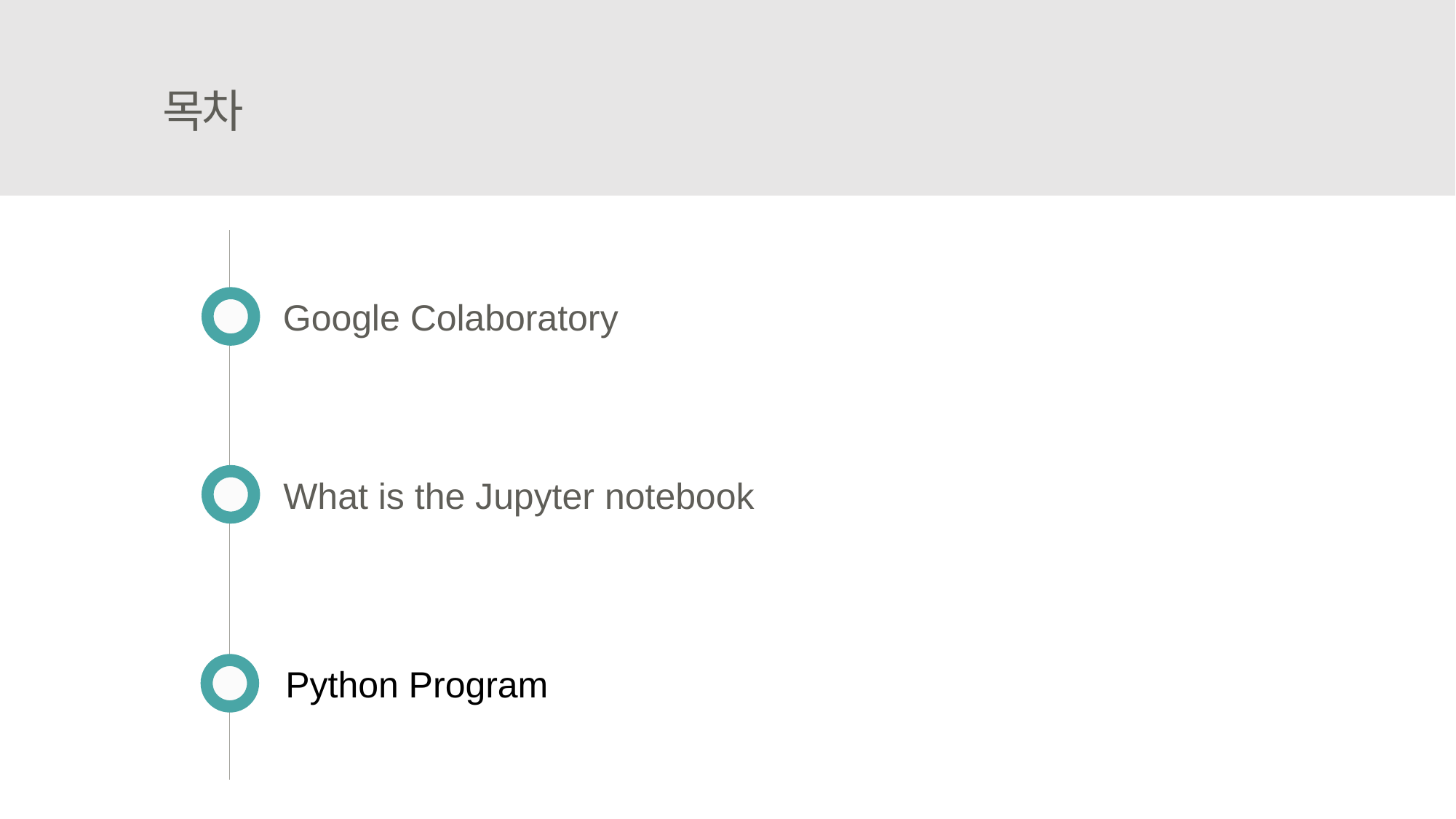

목차
Google Colaboratory

What is the Jupyter notebook

Python Program